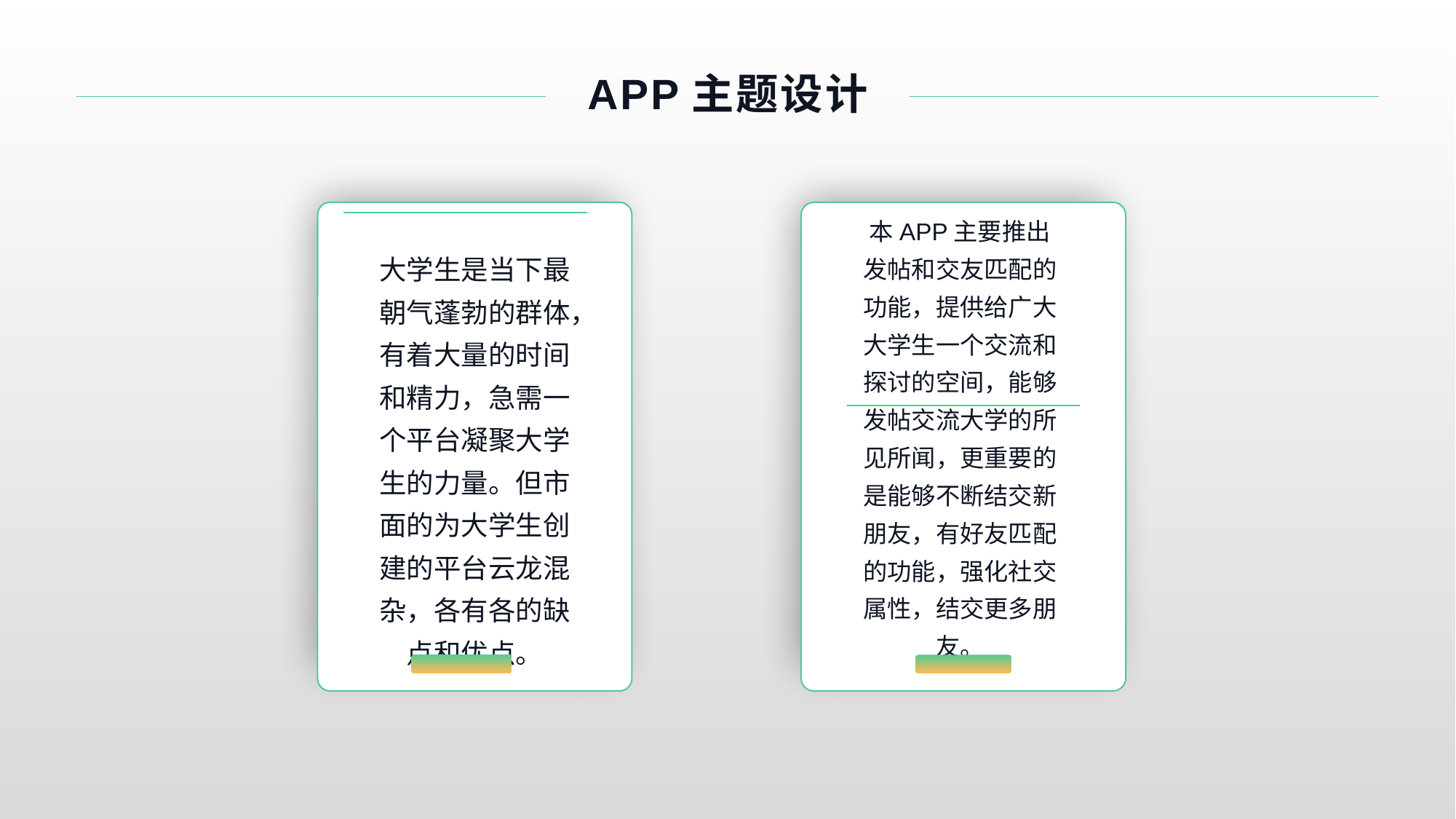

APP主题设计
das
大学生是当下最朝气蓬勃的群体，有着大量的时间和精力，急需一个平台凝聚大学生的力量。但市面的为大学生创建的平台云龙混杂，各有各的缺点和优点。

本APP主要推出发帖和交友匹配的功能，提供给广大大学生一个交流和探讨的空间，能够发帖交流大学的所见所闻，更重要的是能够不断结交新朋友，有好友匹配的功能，强化社交属性，结交更多朋友。